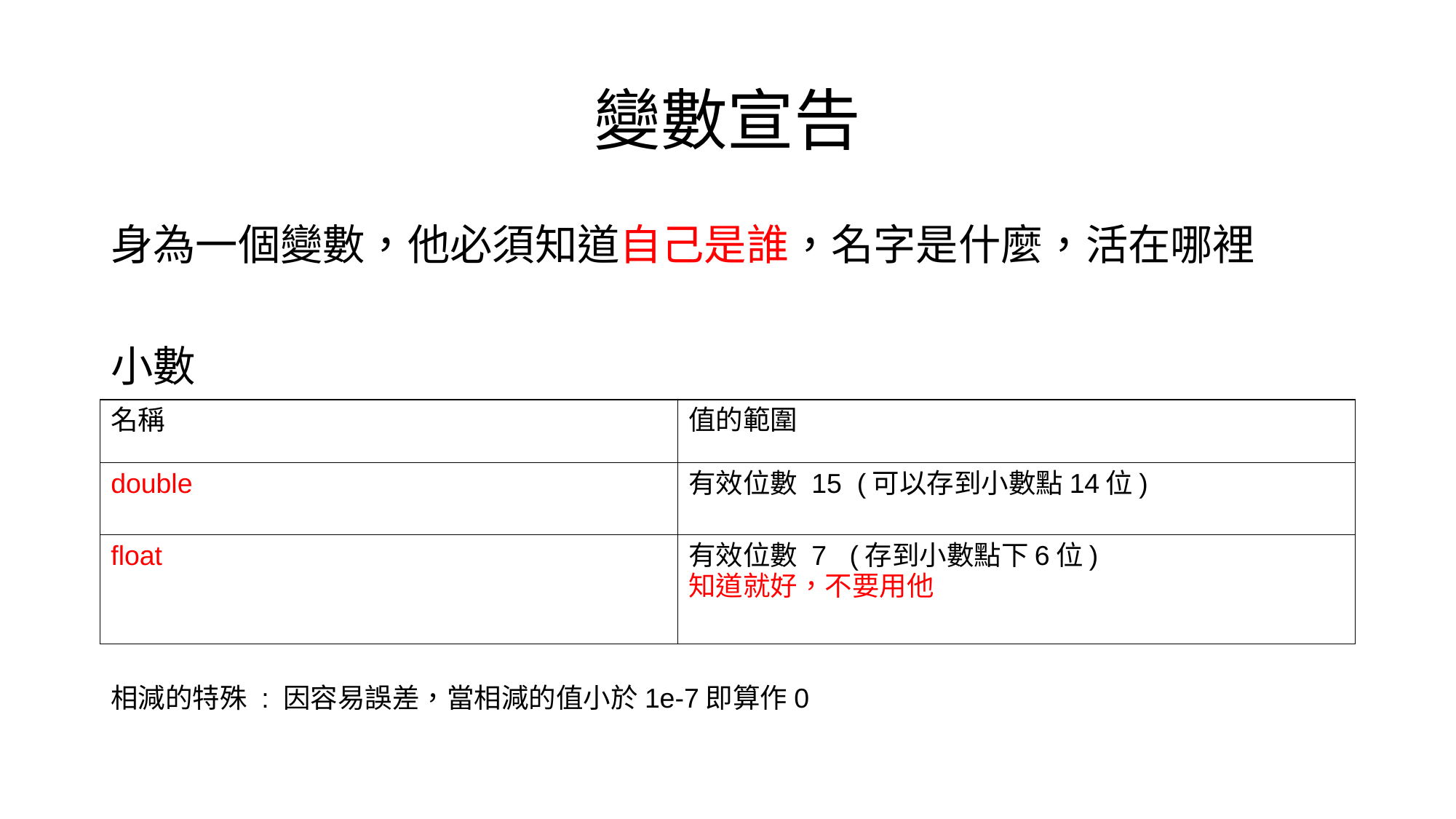

# 變數宣告
身為一個變數，他必須知道自己是誰，名字是什麼，活在哪裡

小數

| 名稱 | 值的範圍 |
| --- | --- |
| double | 有效位數 15  (可以存到小數點14位) |
| float | 有效位數 7   (存到小數點下6位) 知道就好，不要用他 |
相減的特殊 : 因容易誤差，當相減的值小於1e-7即算作0